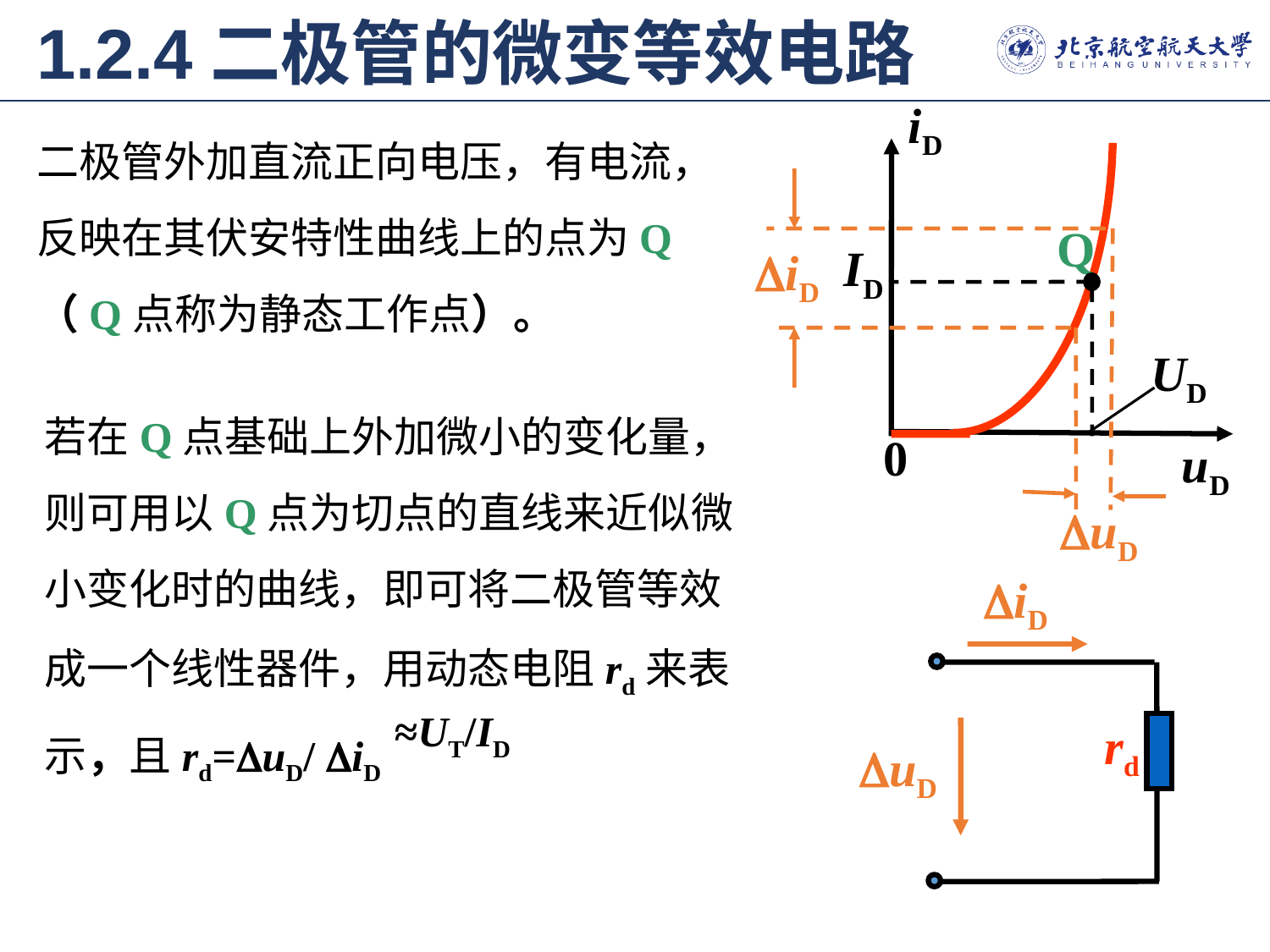

1.2.4二极管的微变等效电路
iD
二极管外加直流正向电压，有电流，反映在其伏安特性曲线上的点为Q（Q点称为静态工作点）。

0
uD

ΔiD

Q

ID

UD
若在Q点基础上外加微小的变化量，则可用以Q点为切点的直线来近似微小变化时的曲线，即可将二极管等效成一个线性器件，用动态电阻rd来表示，且rd=ΔuD/ ΔiD

ΔuD
ΔiD

rd

ΔuD

≈UT/ID
18